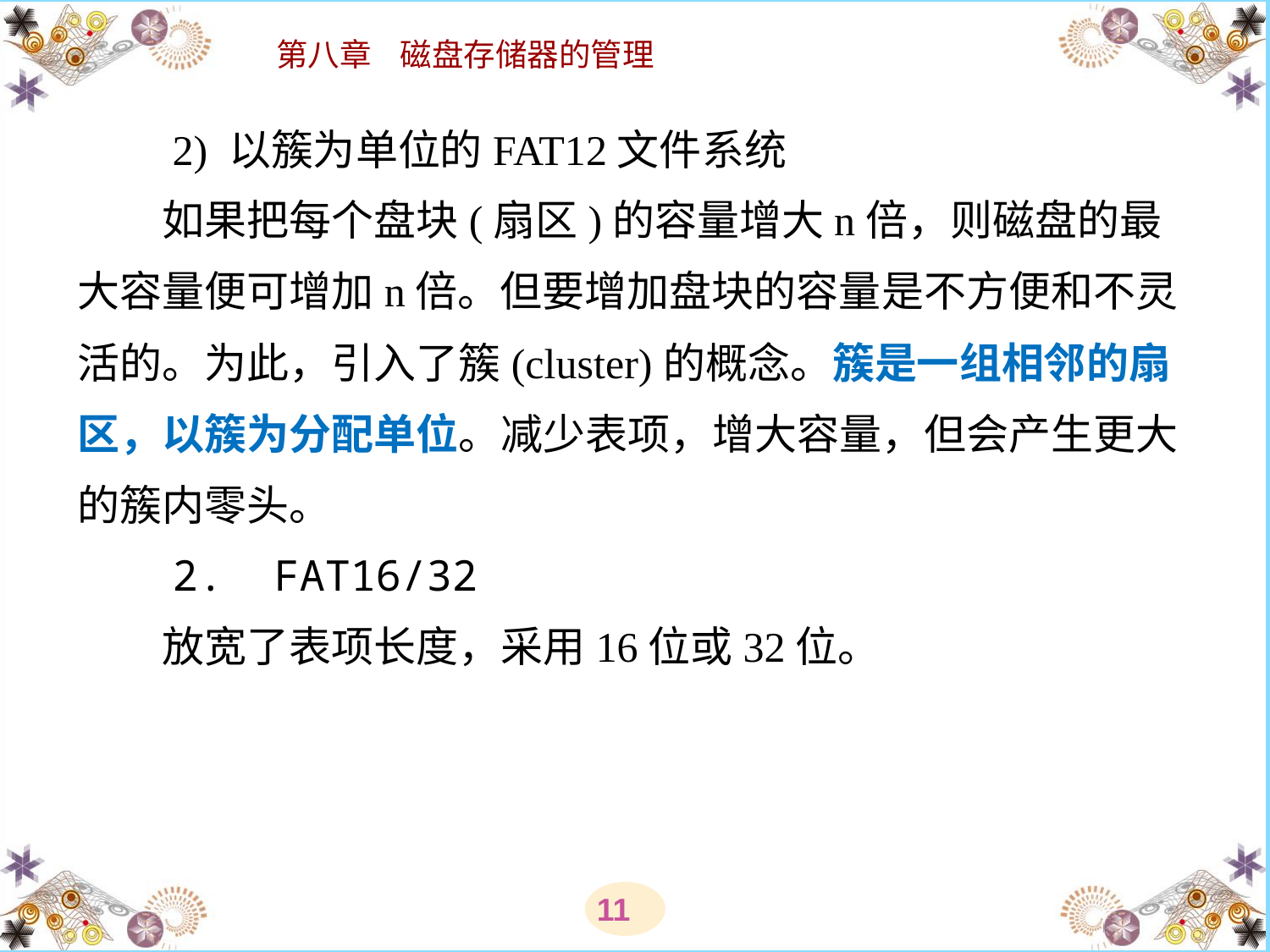

# 2) 以簇为单位的FAT12文件系统 　　如果把每个盘块(扇区)的容量增大n倍，则磁盘的最大容量便可增加n倍。但要增加盘块的容量是不方便和不灵活的。为此，引入了簇(cluster)的概念。簇是一组相邻的扇区，以簇为分配单位。减少表项，增大容量，但会产生更大的簇内零头。 　　2.  FAT16/32 　　放宽了表项长度，采用16位或32位。